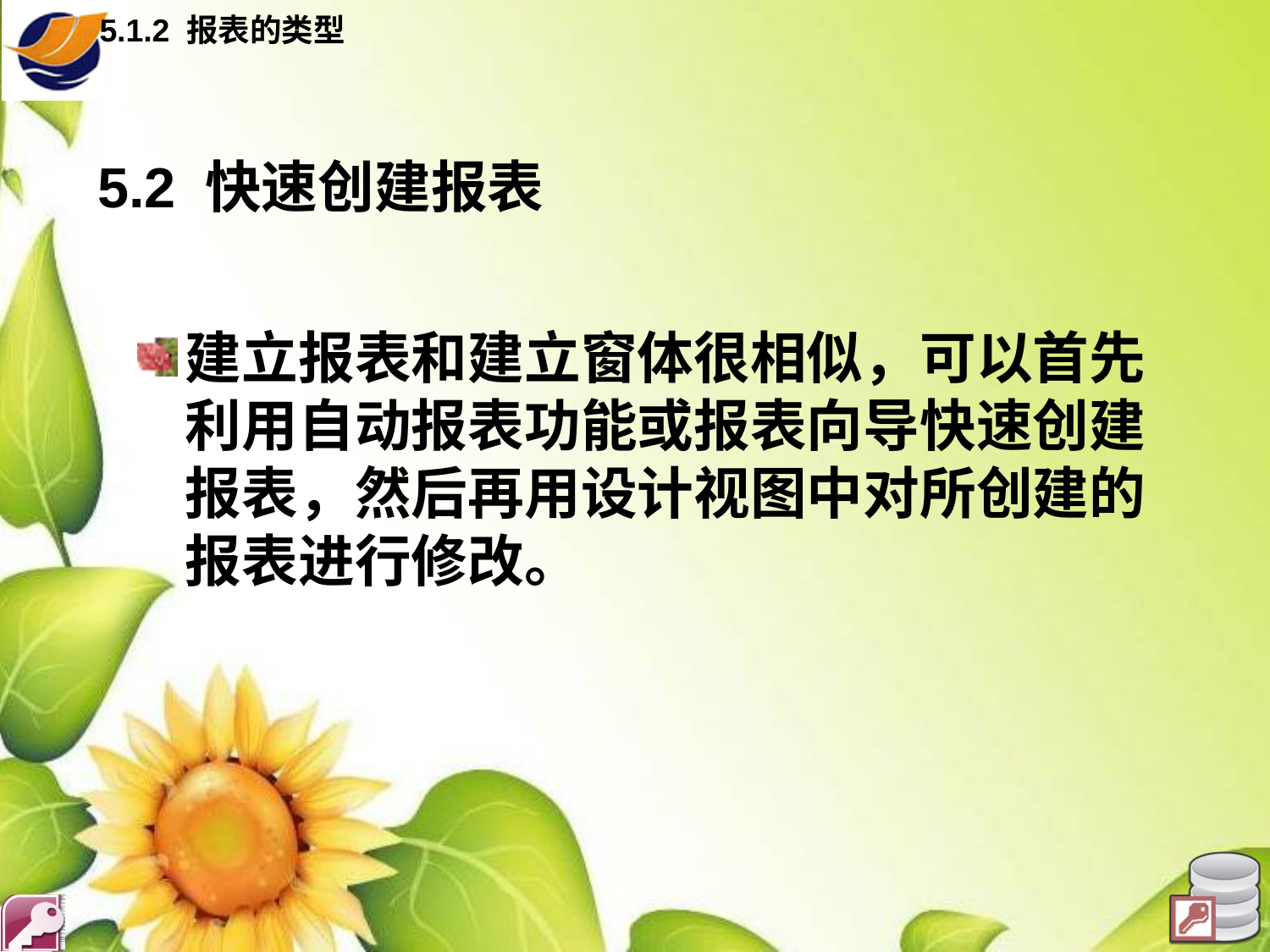

5.1.2 报表的类型
# 5.2 快速创建报表
建立报表和建立窗体很相似，可以首先利用自动报表功能或报表向导快速创建报表，然后再用设计视图中对所创建的报表进行修改。